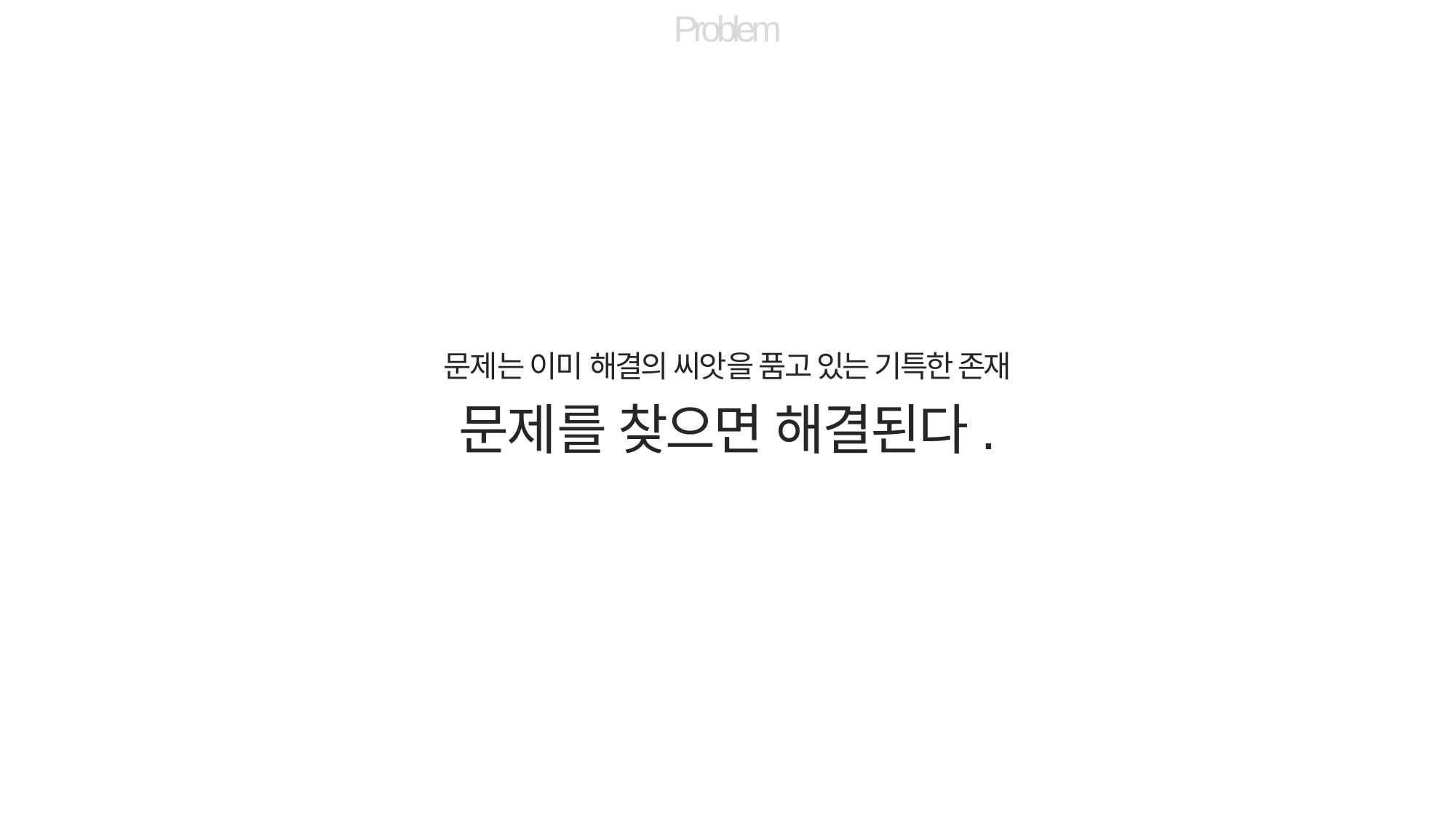

Problem
문제는 이미 해결의 씨앗을 품고 있는 기특한 존재
문제를 찾으면 해결된다.